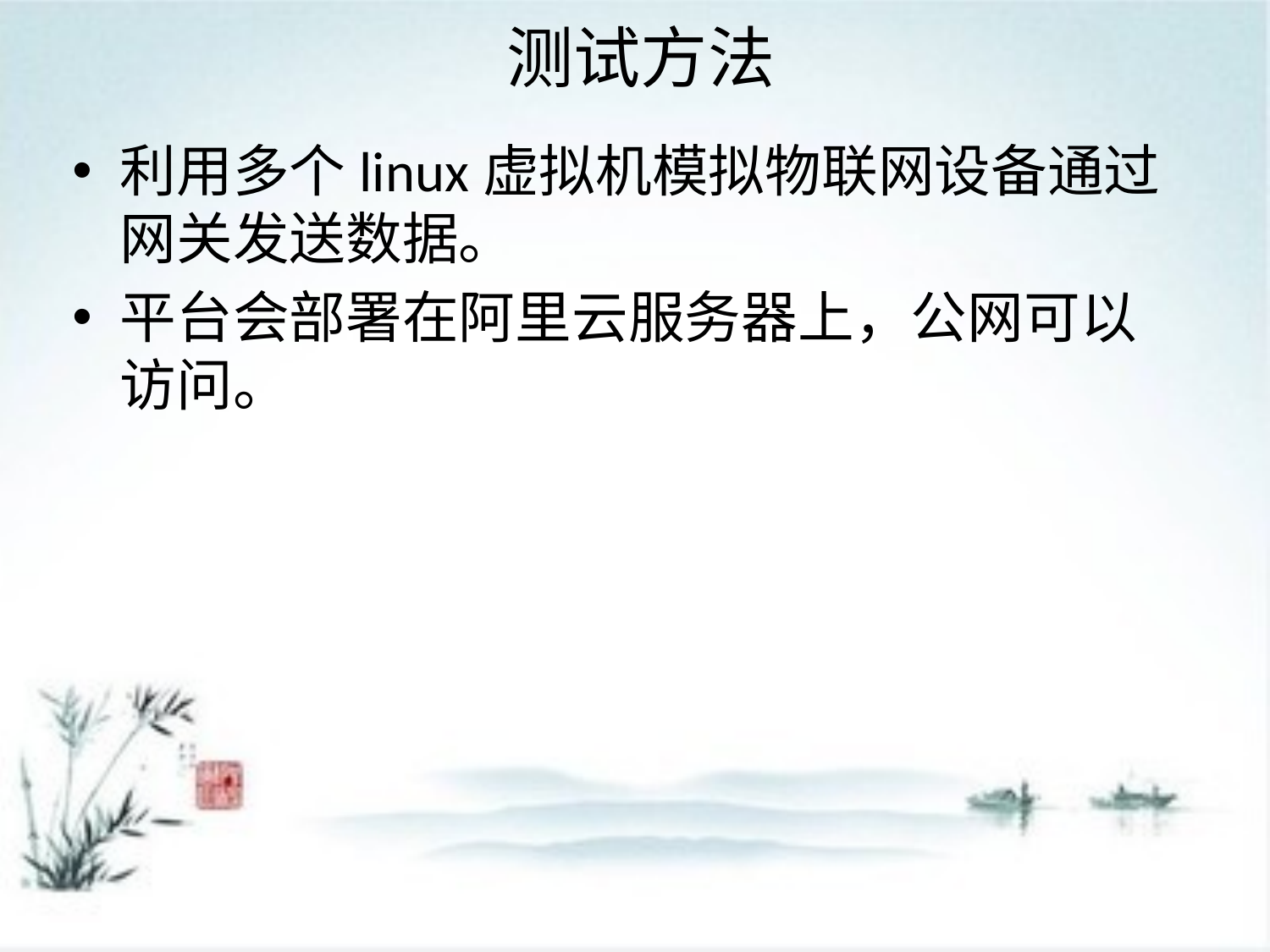

# 测试方法
利用多个linux虚拟机模拟物联网设备通过网关发送数据。
平台会部署在阿里云服务器上，公网可以访问。